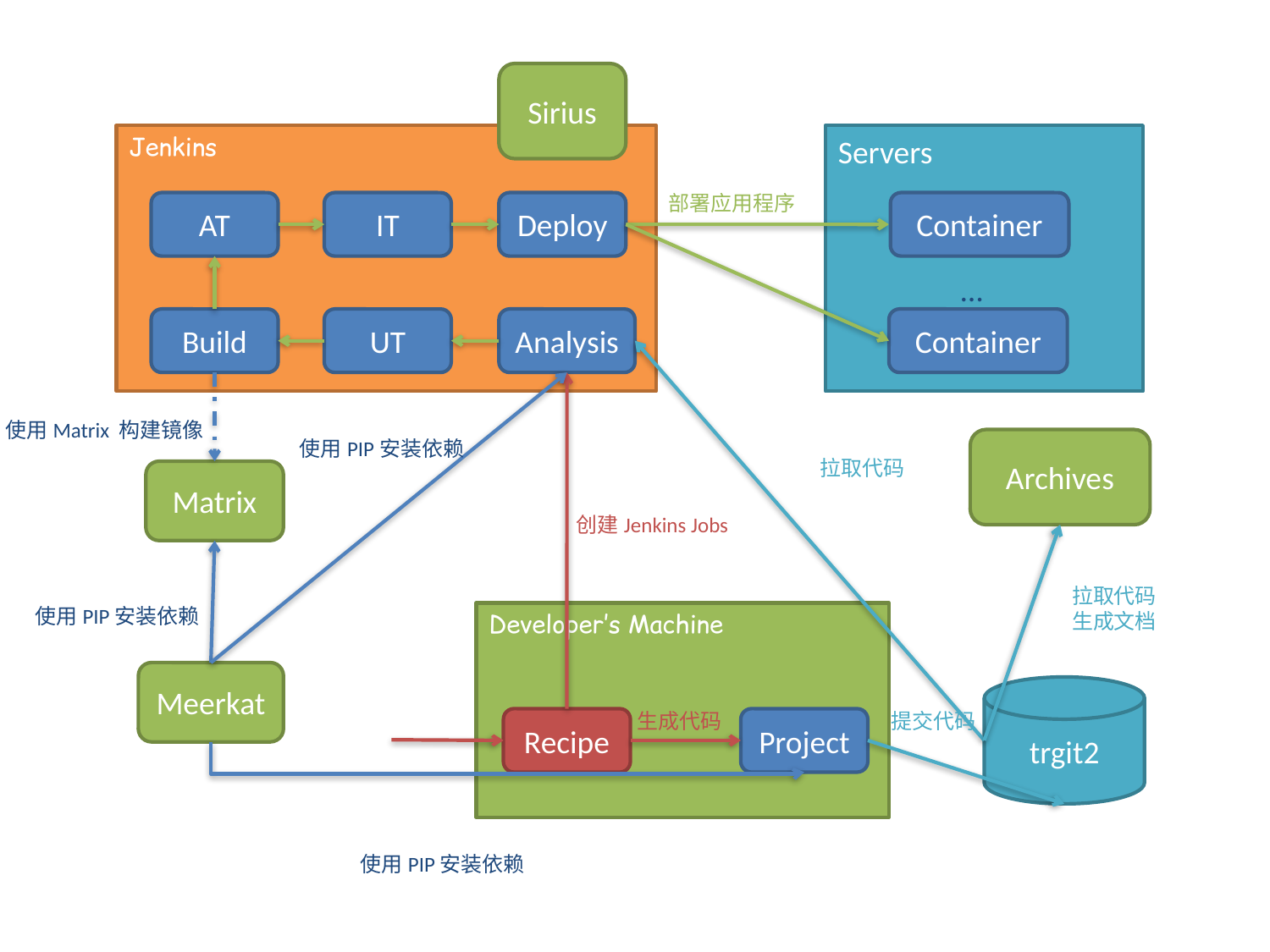

Sirius
Jenkins
Servers
部署应用程序
AT
IT
Deploy
Container
…
Build
UT
Analysis
Container
使用Matrix 构建镜像
使用PIP安装依赖
Archives
拉取代码
Matrix
创建Jenkins Jobs
拉取代码生成文档
使用PIP安装依赖
Developer’s Machine
Meerkat
trgit2
提交代码
生成代码
Recipe
Project
使用PIP安装依赖